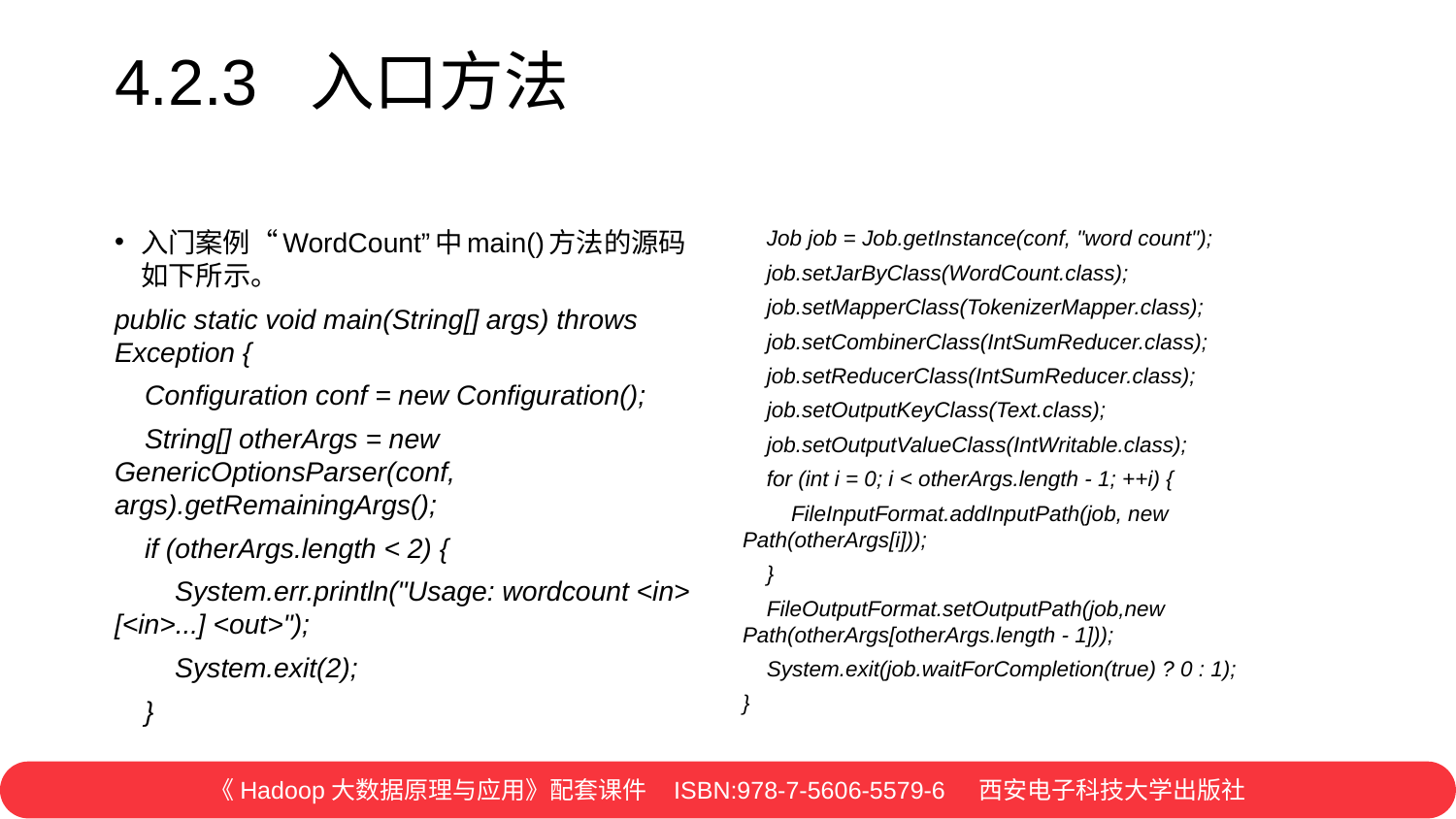

# 4.2.3  入口方法
    Job job = Job.getInstance(conf, "word count");
    job.setJarByClass(WordCount.class);
    job.setMapperClass(TokenizerMapper.class);
    job.setCombinerClass(IntSumReducer.class);
    job.setReducerClass(IntSumReducer.class);
    job.setOutputKeyClass(Text.class);
    job.setOutputValueClass(IntWritable.class);
    for (int i = 0; i < otherArgs.length - 1; ++i) {
        FileInputFormat.addInputPath(job, new Path(otherArgs[i]));
    }
    FileOutputFormat.setOutputPath(job,new Path(otherArgs[otherArgs.length - 1]));
    System.exit(job.waitForCompletion(true) ? 0 : 1);
}
入门案例“WordCount”中main()方法的源码如下所示。
public static void main(String[] args) throws Exception {
    Configuration conf = new Configuration();
    String[] otherArgs = new GenericOptionsParser(conf, args).getRemainingArgs();
    if (otherArgs.length < 2) {
        System.err.println("Usage: wordcount <in> [<in>...] <out>");
        System.exit(2);
    }